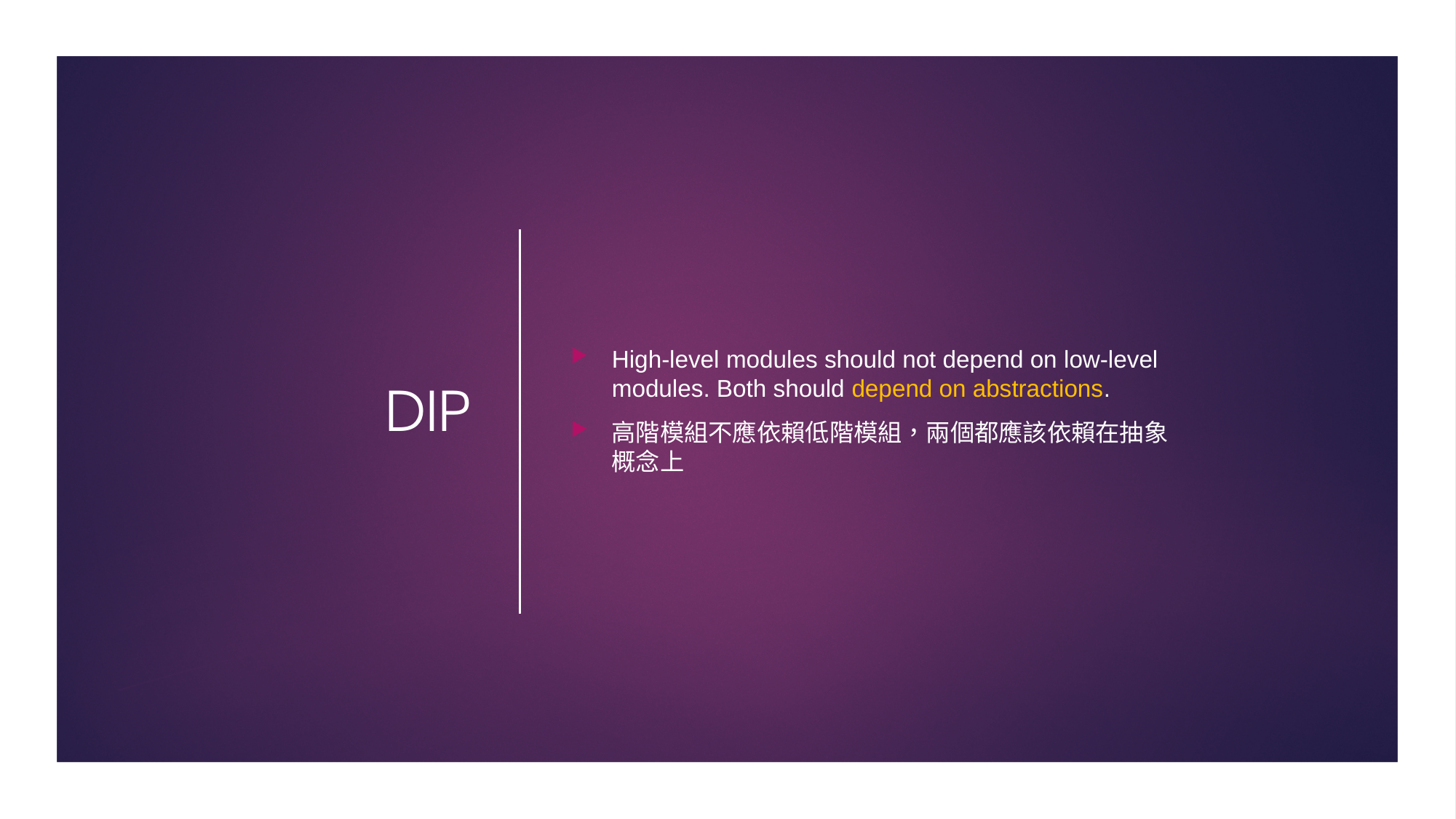

# DIP
High-level modules should not depend on low-level modules. Both should depend on abstractions.
高階模組不應依賴低階模組，兩個都應該依賴在抽象概念上